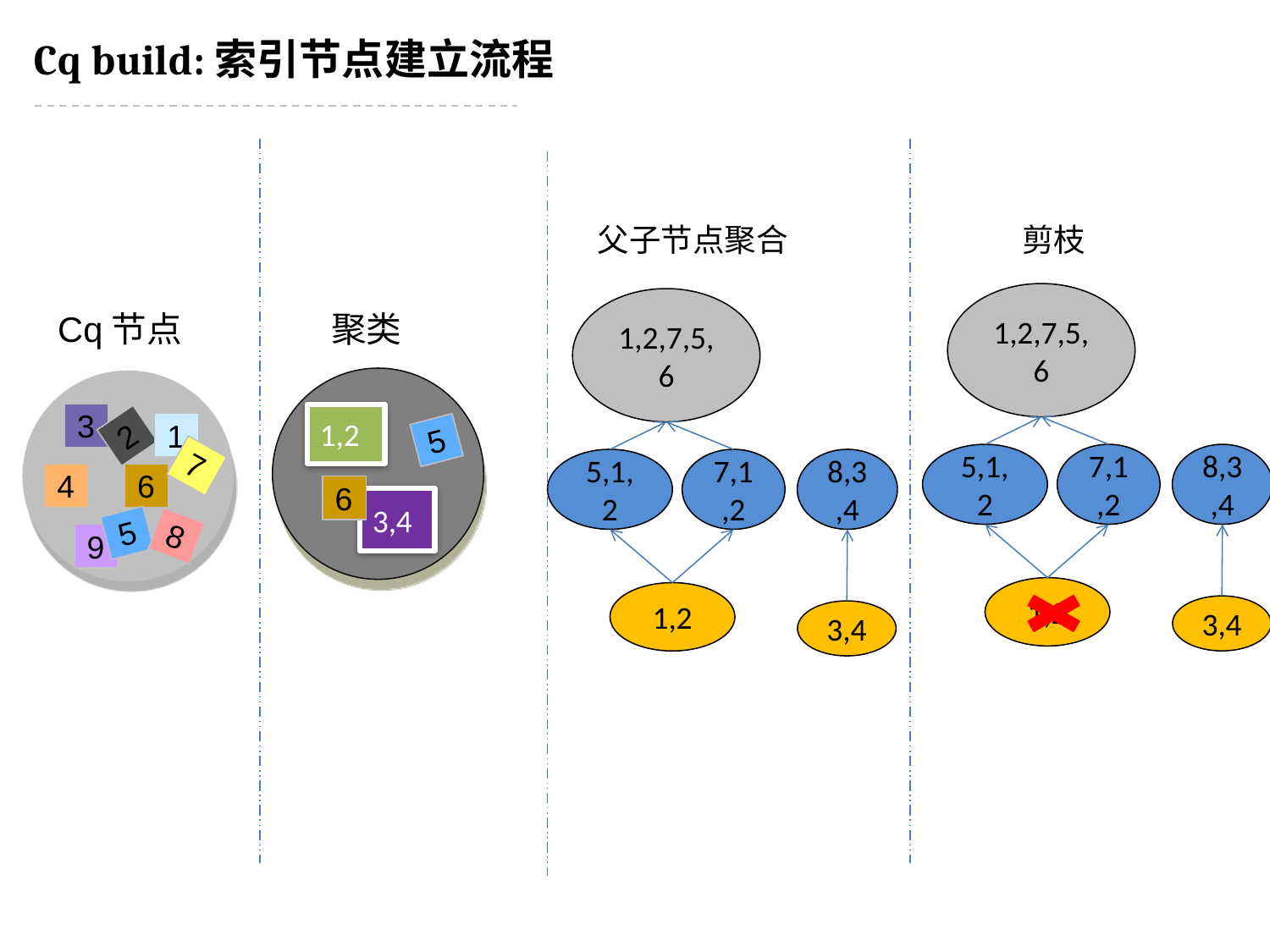

Cq build:索引节点建立流程
父子节点聚合
剪枝
1,2,7,5,6
5,1,2
7,1,2
8,3,4
1,2
3,4
1,2,7,5,6
5,1,2
7,1,2
8,3,4
1,2
3,4
Cq节点
3
1
2
7
4
6
5
8
9

聚类

1,2
3,4
5
6